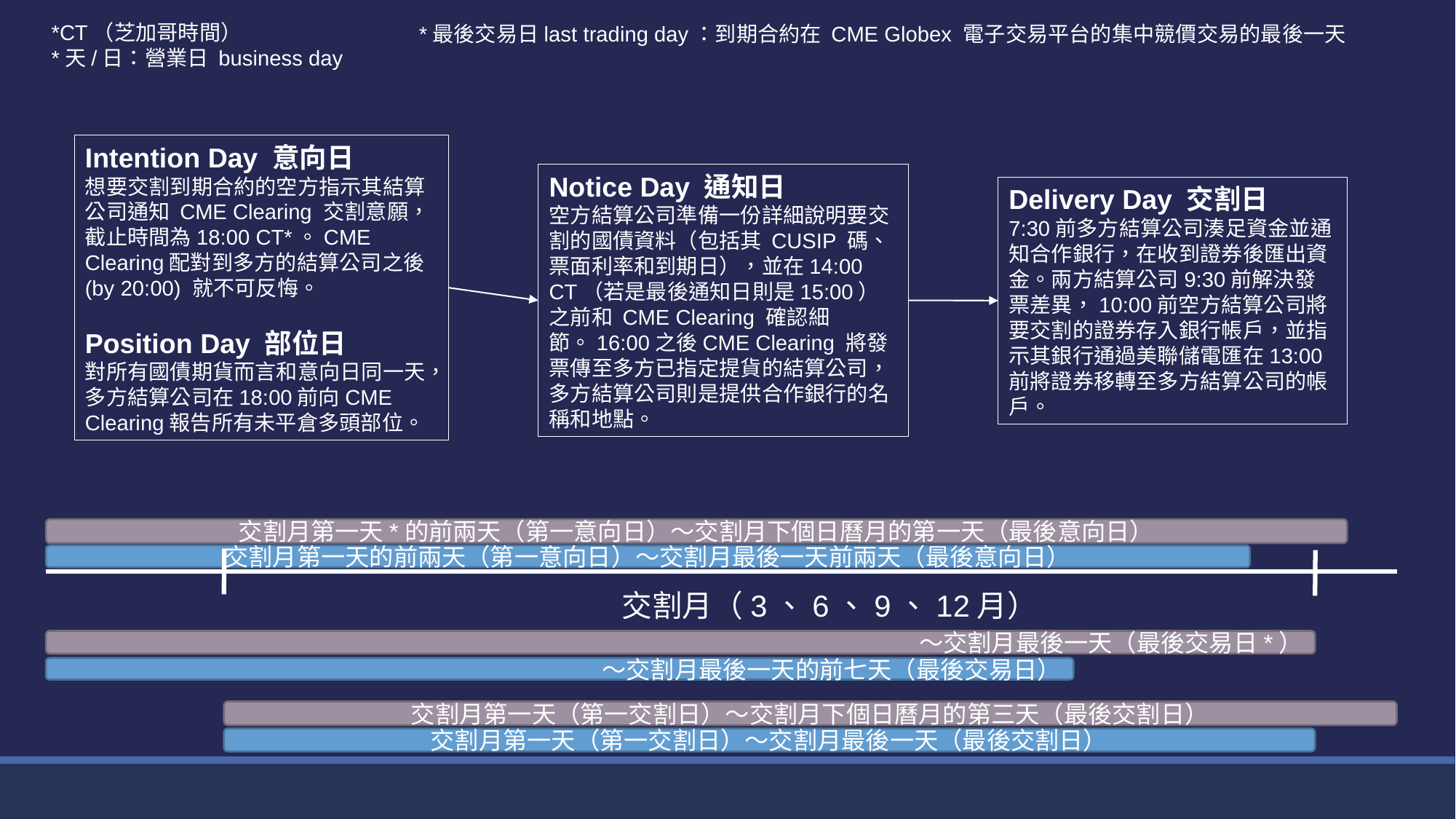

*CT（芝加哥時間）
*天/日：營業日 business day
*最後交易日last trading day：到期合約在 CME Globex 電子交易平台的集中競價交易的最後一天
Intention Day 意向日
想要交割到期合約的空方指示其結算公司通知 CME Clearing 交割意願，截止時間為18:00 CT*。CME Clearing配對到多方的結算公司之後 (by 20:00) 就不可反悔。

Position Day 部位日
對所有國債期貨而言和意向日同一天，多方結算公司在18:00前向CME Clearing報告所有未平倉多頭部位。
Notice Day 通知日
空方結算公司準備一份詳細說明要交割的國債資料（包括其 CUSIP 碼、票面利率和到期日），並在14:00 CT（若是最後通知日則是15:00）之前和 CME Clearing 確認細節。16:00之後CME Clearing 將發票傳至多方已指定提貨的結算公司，多方結算公司則是提供合作銀行的名稱和地點。
Delivery Day 交割日
7:30前多方結算公司湊足資金並通知合作銀行，在收到證券後匯出資金。兩方結算公司9:30前解決發票差異，10:00前空方結算公司將要交割的證券存入銀行帳戶，並指示其銀行通過美聯儲電匯在13:00前將證券移轉至多方結算公司的帳戶。
交割月第一天*的前兩天（第一意向日）～交割月下個日曆月的第一天（最後意向日）
交割月第一天的前兩天（第一意向日）～交割月最後一天前兩天（最後意向日）
交割月（3、6、9、12月）
～交割月最後一天（最後交易日*）
～交割月最後一天的前七天（最後交易日）
交割月第一天（第一交割日）～交割月下個日曆月的第三天（最後交割日）
交割月第一天（第一交割日）～交割月最後一天（最後交割日）